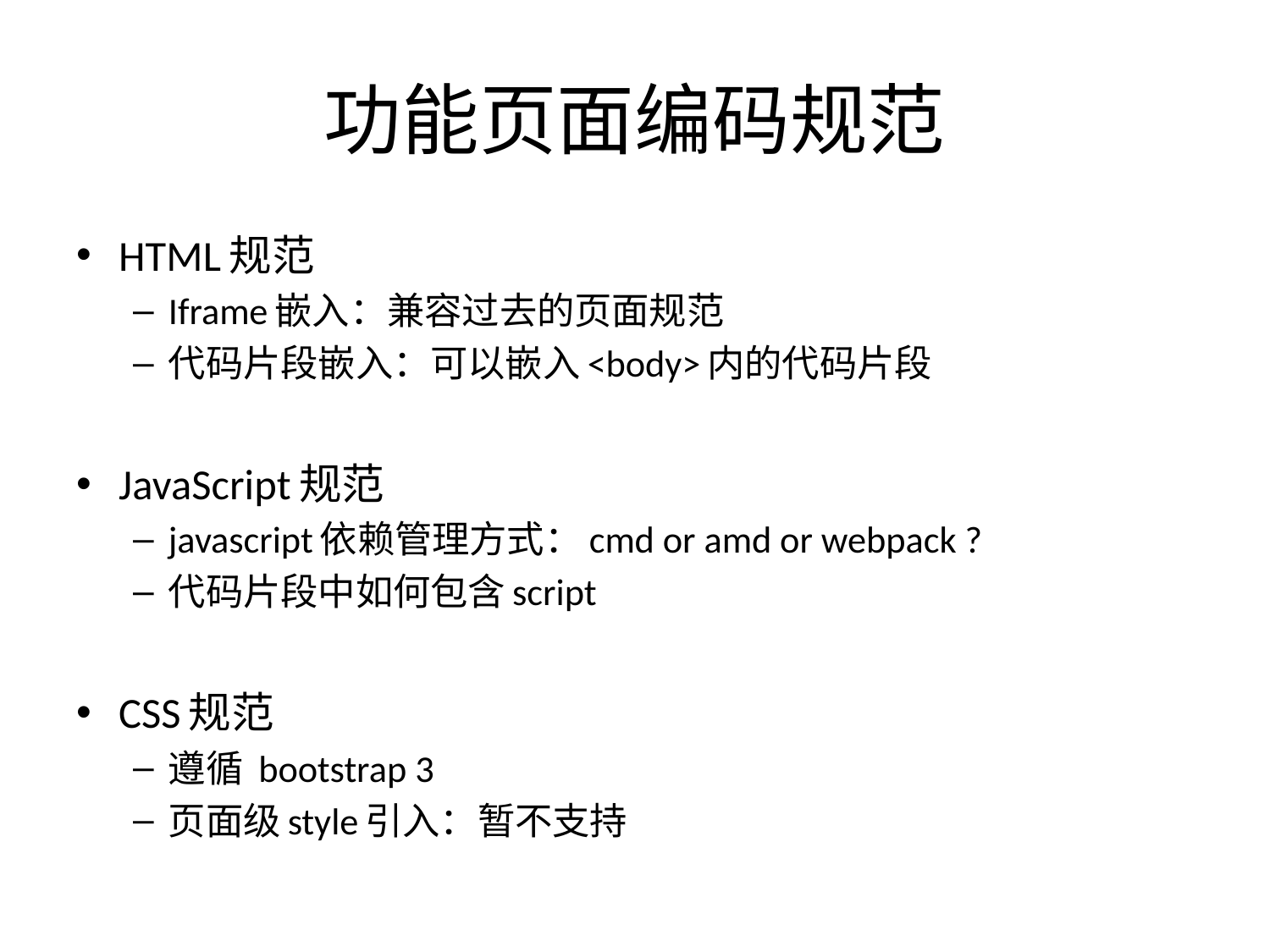

# 功能页面编码规范
HTML规范
Iframe嵌入：兼容过去的页面规范
代码片段嵌入：可以嵌入<body>内的代码片段

JavaScript规范
javascript依赖管理方式：cmd or amd or webpack ?
代码片段中如何包含script

CSS规范
遵循 bootstrap 3
页面级style引入：暂不支持